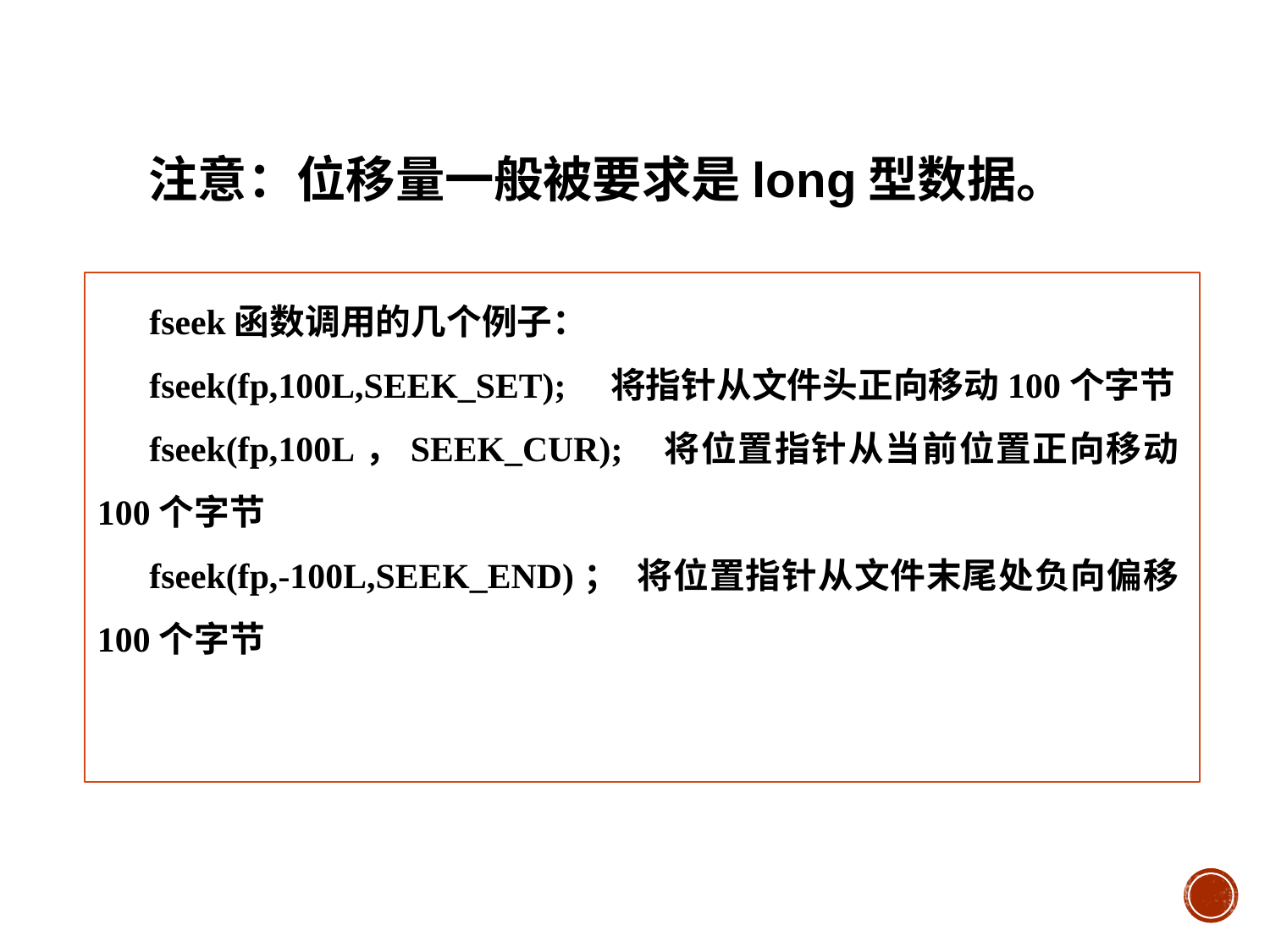

注意：位移量一般被要求是long型数据。

fseek函数调用的几个例子：
fseek(fp,100L,SEEK_SET);    将指针从文件头正向移动100个字节
fseek(fp,100L，SEEK_CUR);   将位置指针从当前位置正向移动100个字节
fseek(fp,-100L,SEEK_END)；  将位置指针从文件末尾处负向偏移100个字节